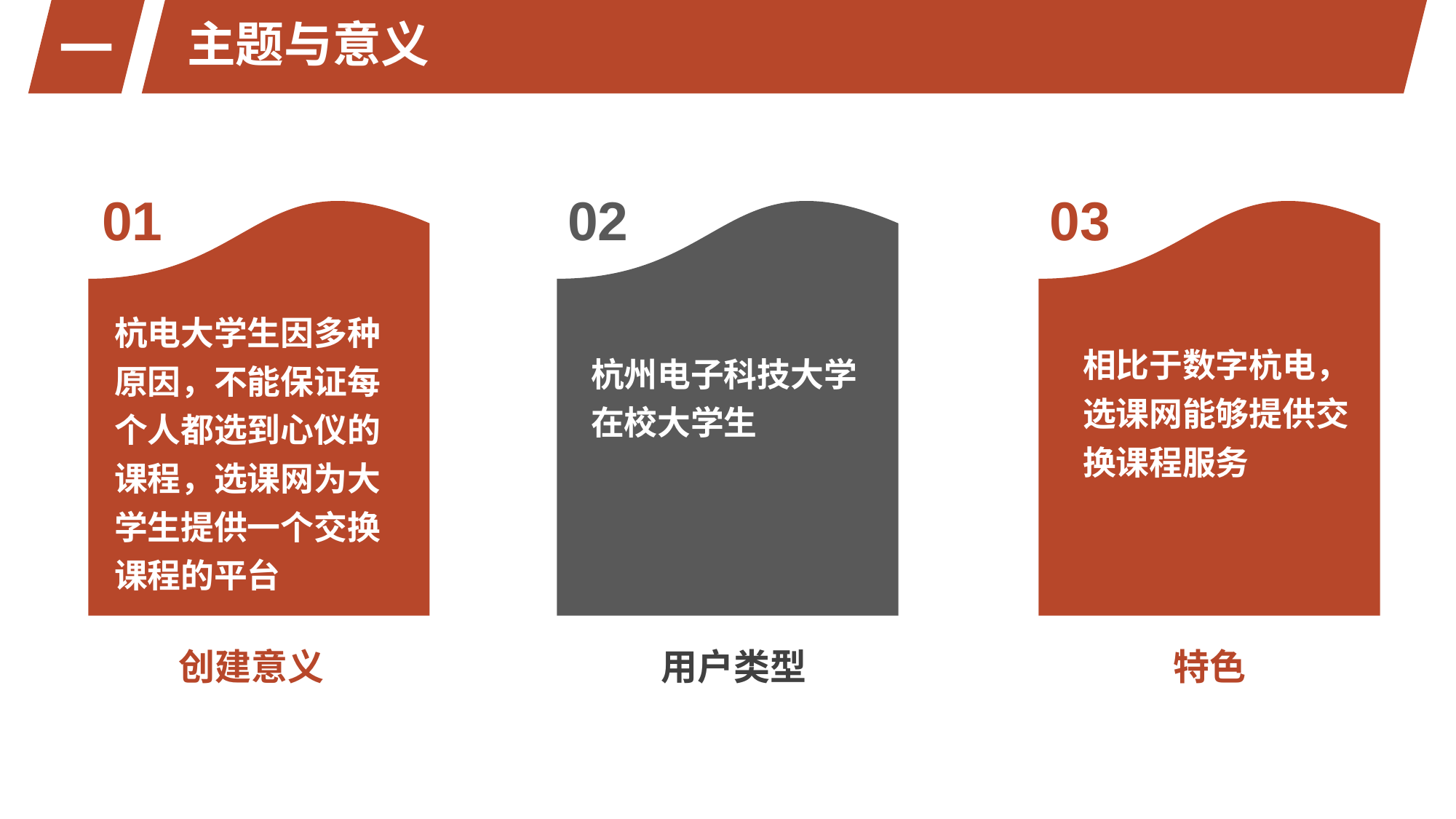

一

主题与意义
01
02
03

杭电大学生因多种原因，不能保证每个人都选到心仪的课程，选课网为大学生提供一个交换课程的平台
相比于数字杭电，选课网能够提供交换课程服务
杭州电子科技大学在校大学生
创建意义
用户类型
特色